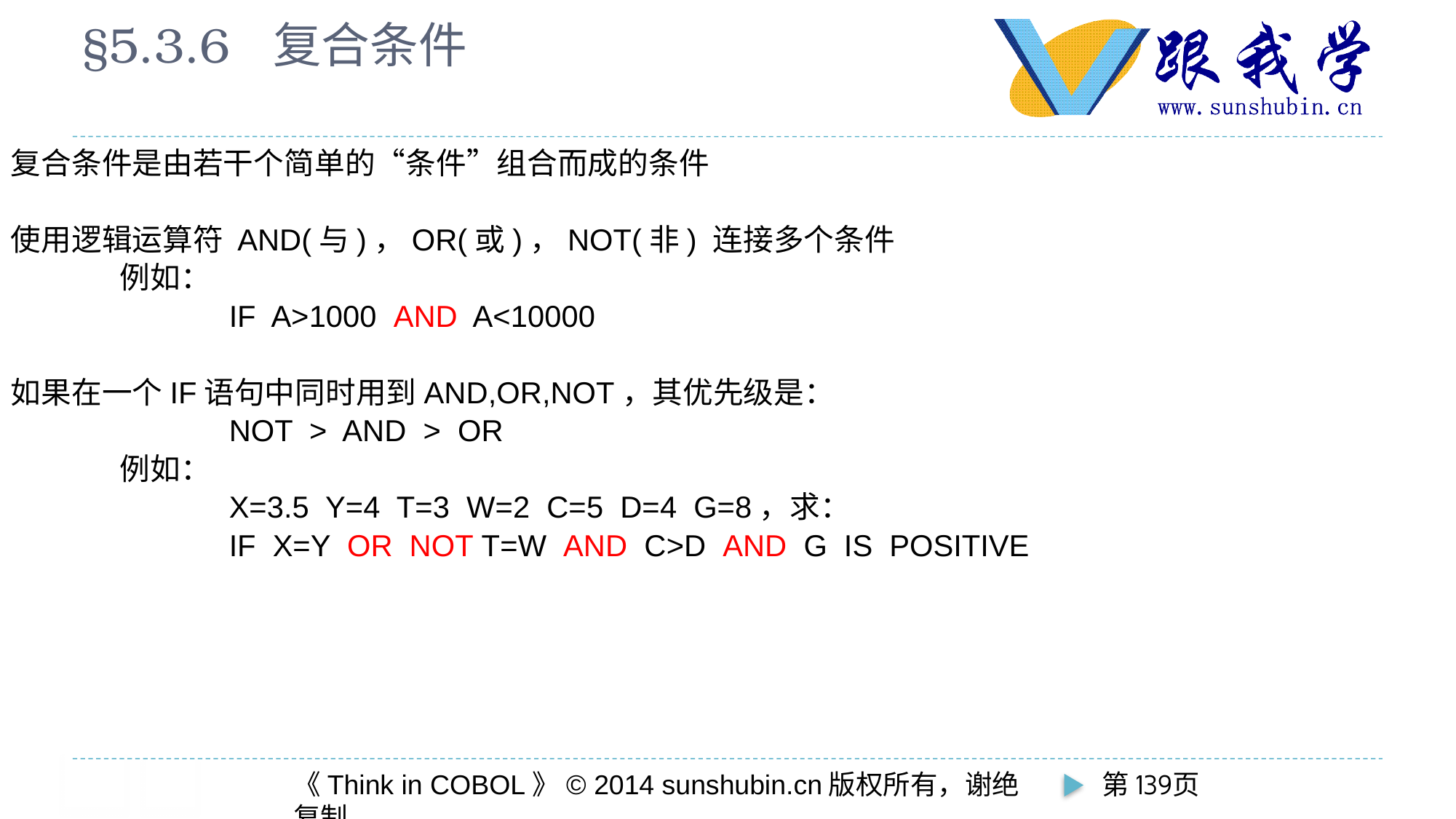

# §5.3.6  复合条件
复合条件是由若干个简单的“条件”组合而成的条件

使用逻辑运算符 AND(与)，OR(或)，NOT(非) 连接多个条件
	例如：
		IF  A>1000  AND  A<10000

如果在一个IF语句中同时用到AND,OR,NOT，其优先级是：
		NOT  >  AND  >  OR
	例如：
		X=3.5  Y=4  T=3  W=2  C=5  D=4  G=8，求：
		IF  X=Y  OR  NOT T=W  AND  C>D  AND  G  IS  POSITIVE